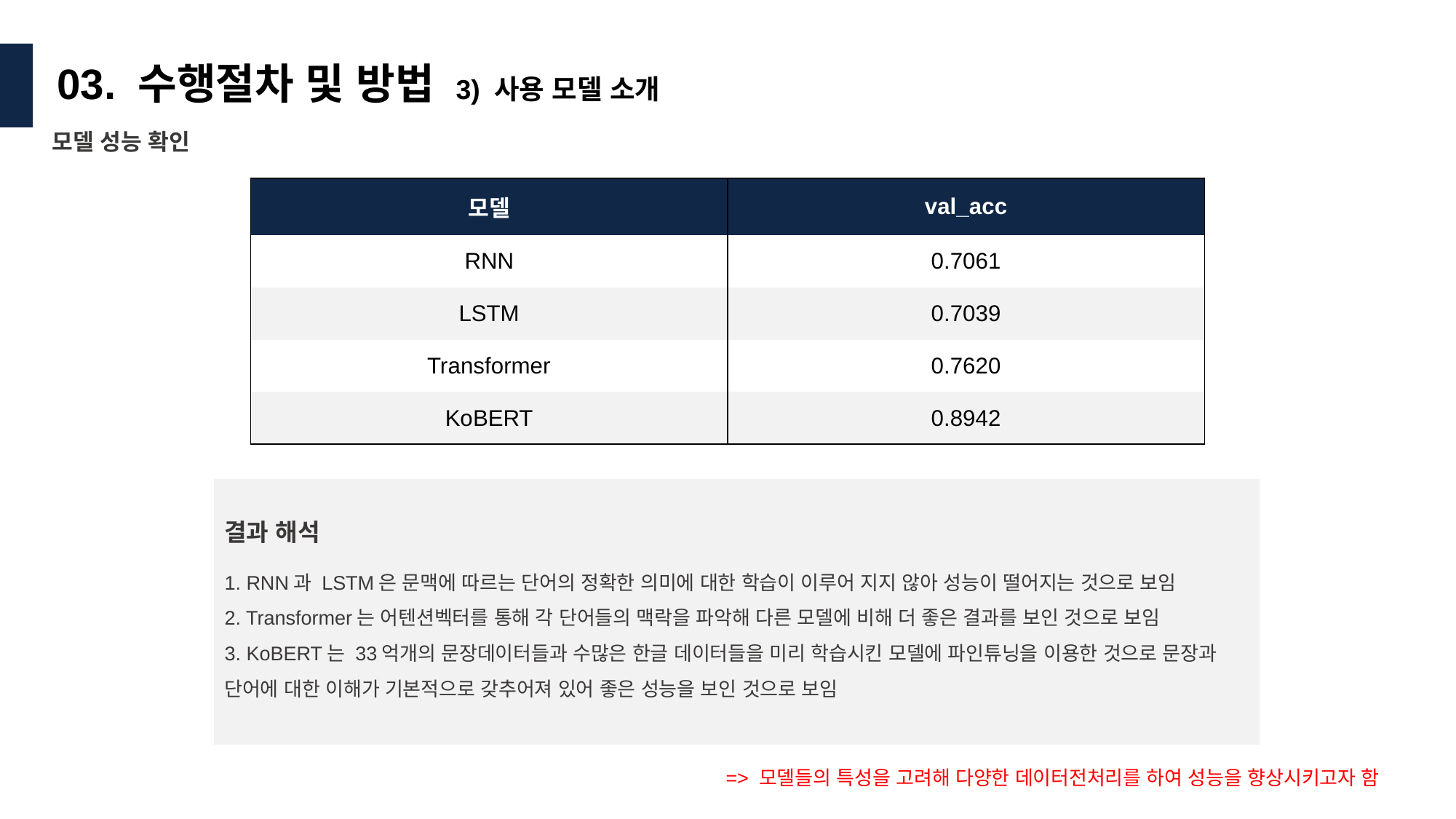

03. 수행절차 및 방법 3) 사용 모델 소개
모델 성능 확인
| 모델 | val\_acc |
| --- | --- |
| RNN | 0.7061 |
| LSTM | 0.7039 |
| Transformer | 0.7620 |
| KoBERT | 0.8942 |
결과 해석
1. RNN과 LSTM은 문맥에 따르는 단어의 정확한 의미에 대한 학습이 이루어 지지 않아 성능이 떨어지는 것으로 보임
2. Transformer는 어텐션벡터를 통해 각 단어들의 맥락을 파악해 다른 모델에 비해 더 좋은 결과를 보인 것으로 보임
3. KoBERT는 33억개의 문장데이터들과 수많은 한글 데이터들을 미리 학습시킨 모델에 파인튜닝을 이용한 것으로 문장과 단어에 대한 이해가 기본적으로 갖추어져 있어 좋은 성능을 보인 것으로 보임
=> 모델들의 특성을 고려해 다양한 데이터전처리를 하여 성능을 향상시키고자 함